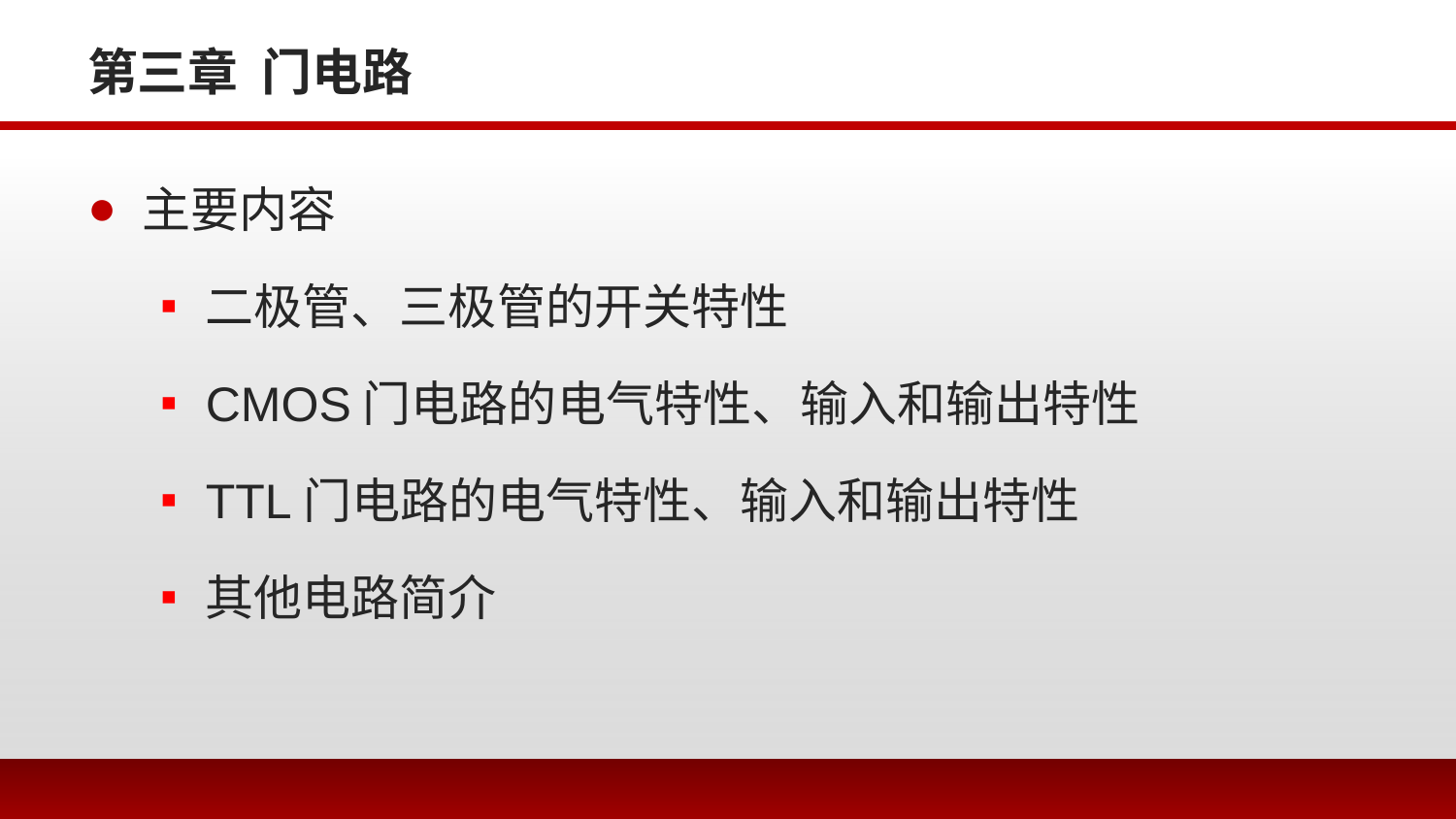

# 第三章  门电路
主要内容
二极管、三极管的开关特性
CMOS门电路的电气特性、输入和输出特性
TTL门电路的电气特性、输入和输出特性
其他电路简介

2